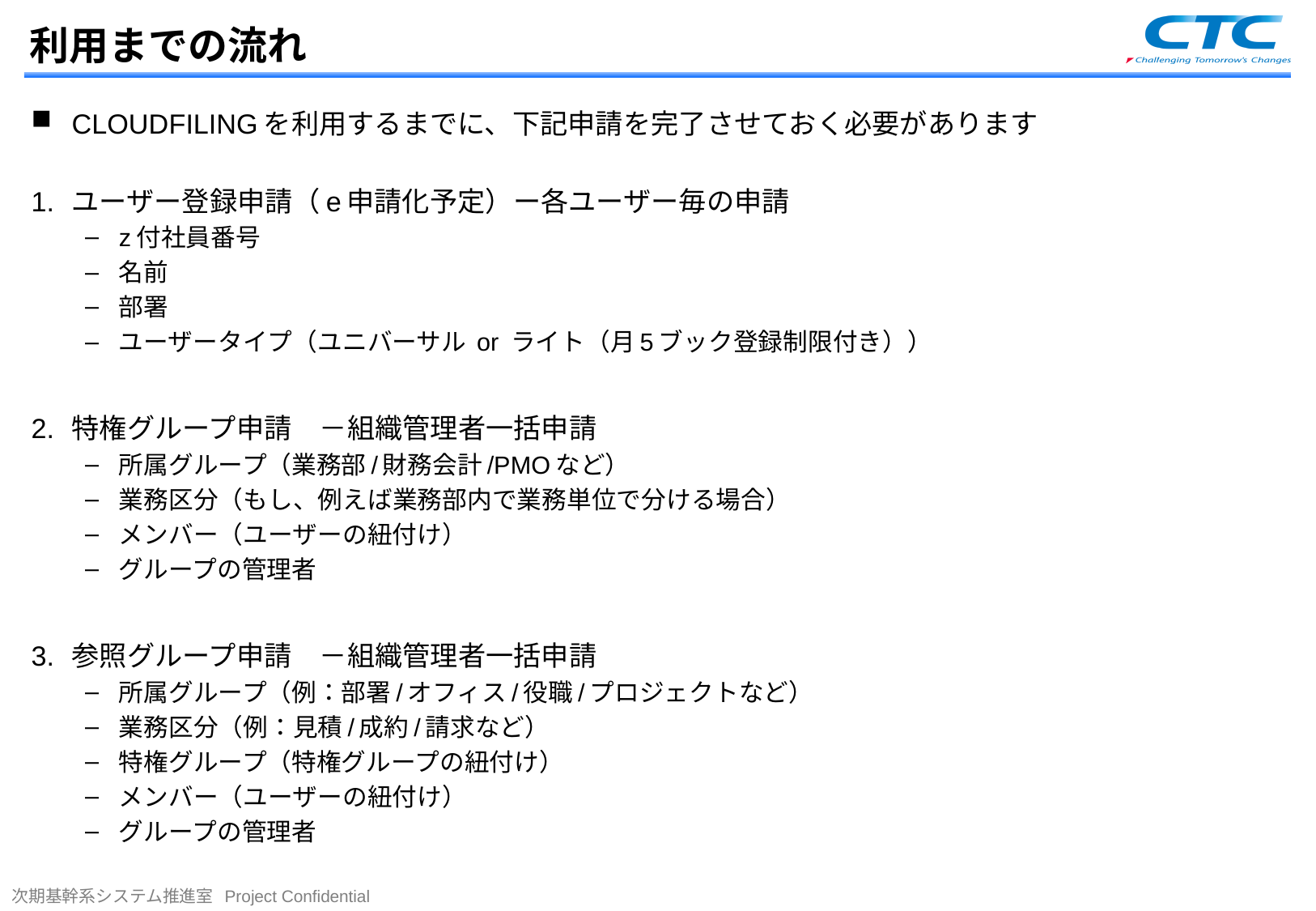

# 利用までの流れ
CLOUDFILINGを利用するまでに、下記申請を完了させておく必要があります

ユーザー登録申請（e申請化予定）ー各ユーザー毎の申請
z付社員番号
名前
部署
ユーザータイプ（ユニバーサル or ライト（月5ブック登録制限付き））

特権グループ申請　－組織管理者一括申請
所属グループ（業務部/財務会計/PMOなど）
業務区分（もし、例えば業務部内で業務単位で分ける場合）
メンバー（ユーザーの紐付け）
グループの管理者

参照グループ申請　－組織管理者一括申請
所属グループ（例：部署/オフィス/役職/プロジェクトなど）
業務区分（例：見積/成約/請求など）
特権グループ（特権グループの紐付け）
メンバー（ユーザーの紐付け）
グループの管理者